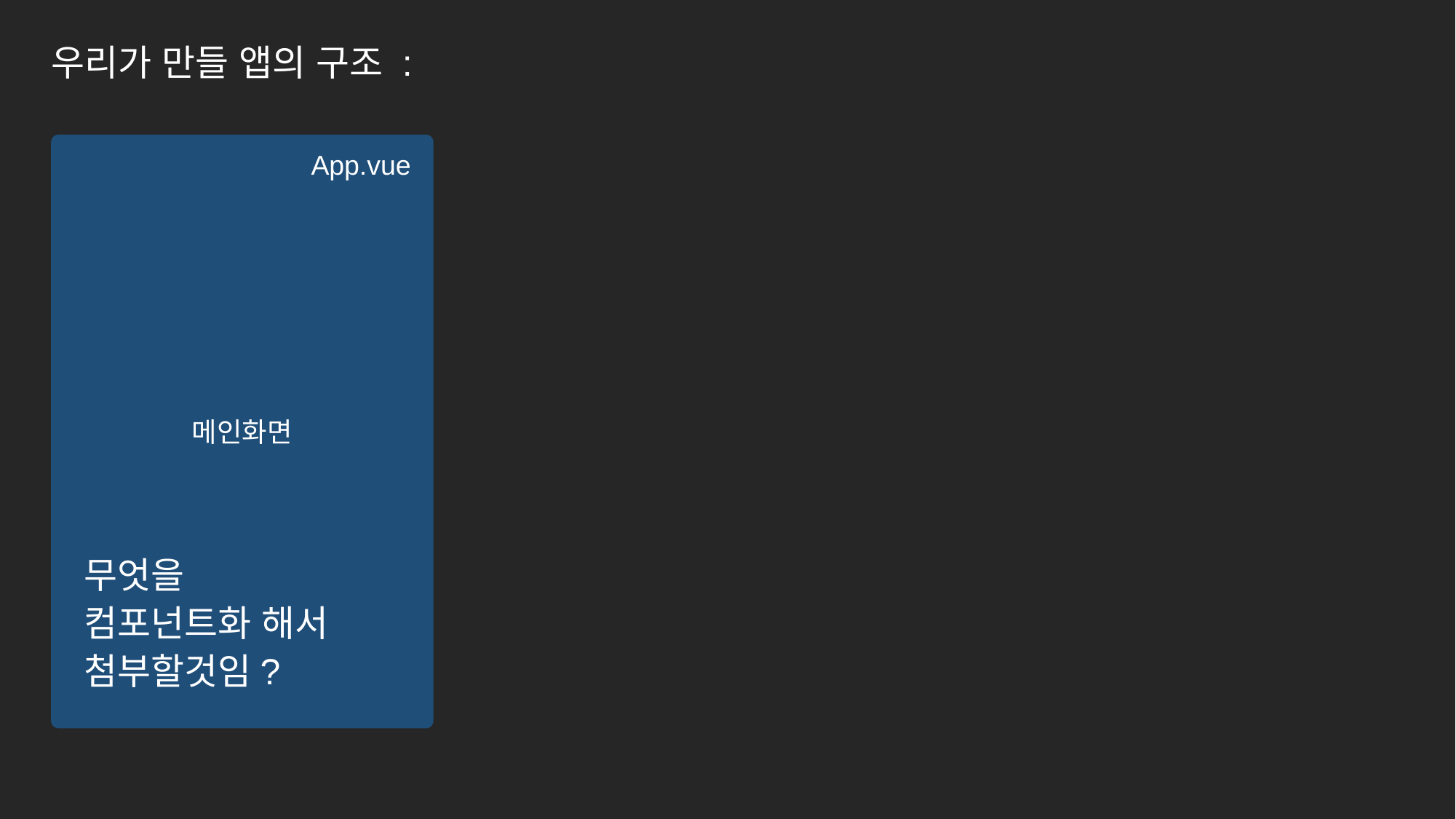

우리가 만들 앱의 구조 :
메인화면
App.vue
무엇을
컴포넌트화 해서
첨부할것임?